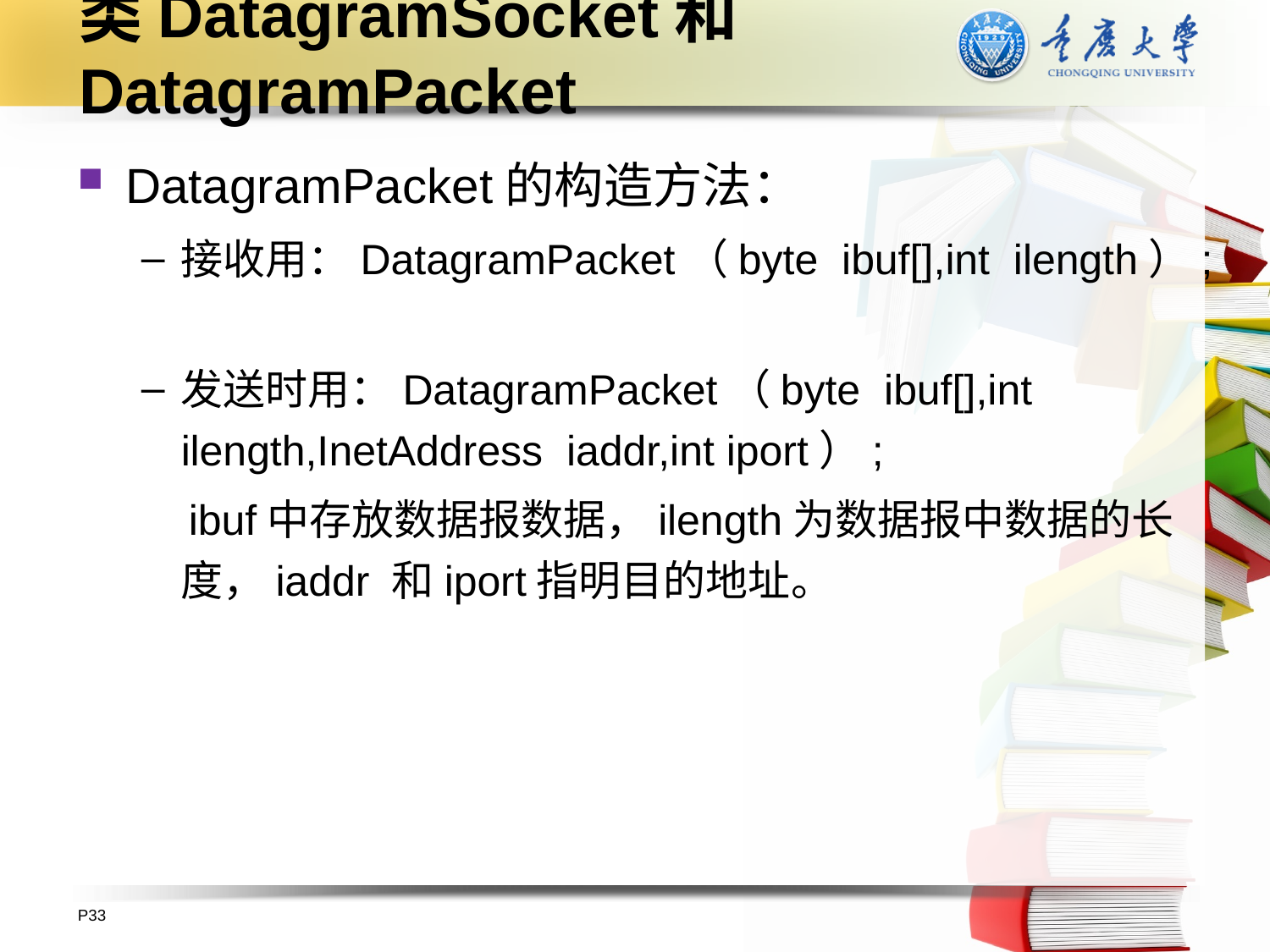

# 类DatagramSocket和DatagramPacket
DatagramPacket的构造方法：
接收用：DatagramPacket（byte  ibuf[],int  ilength）;
发送时用：DatagramPacket（byte  ibuf[],int  ilength,InetAddress  iaddr,int iport）;
    ibuf中存放数据报数据，ilength为数据报中数据的长度，iaddr 和iport指明目的地址。

P33